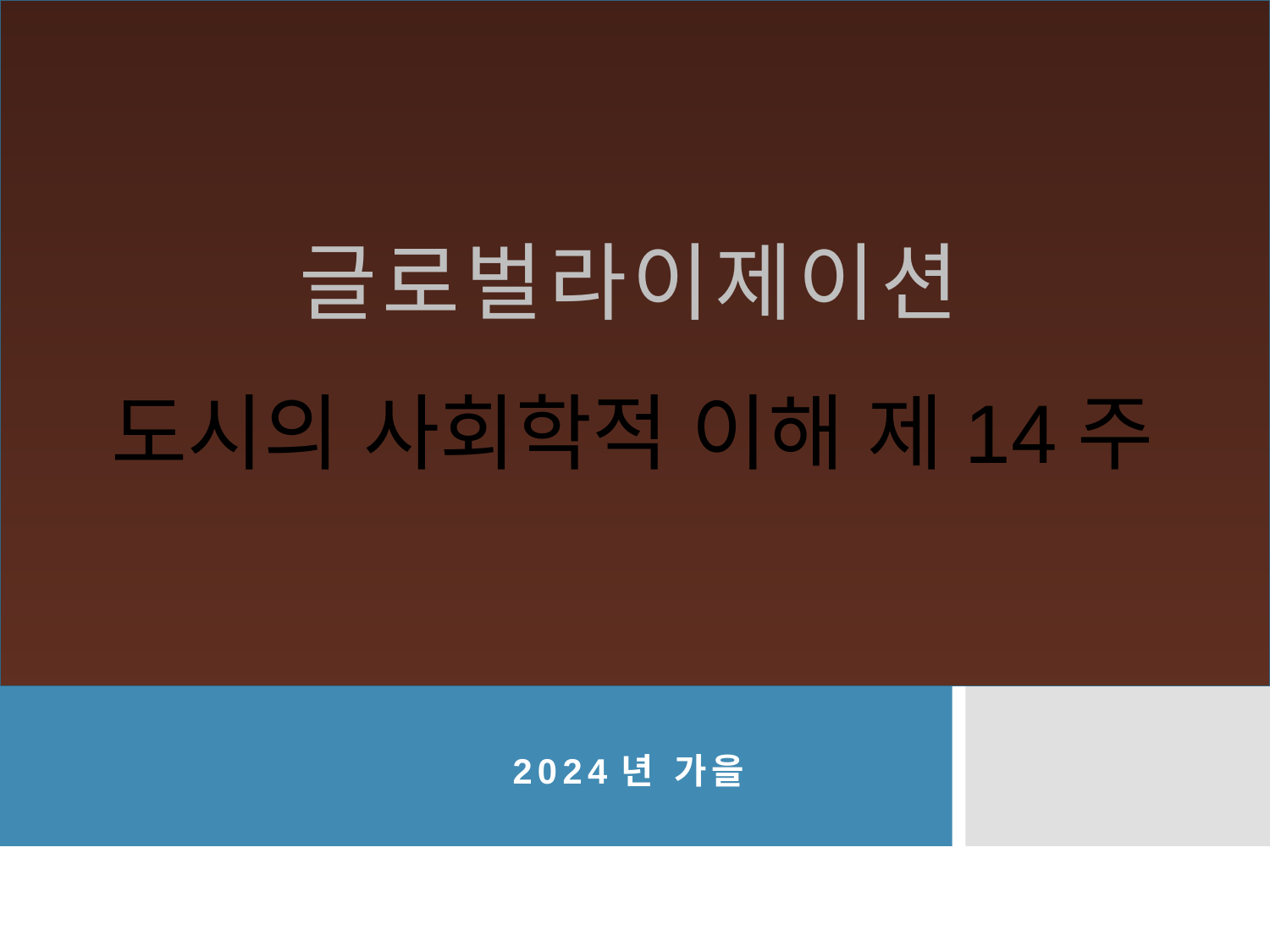

# 글로벌라이제이션 도시의 사회학적 이해 제14주

2024년 가을